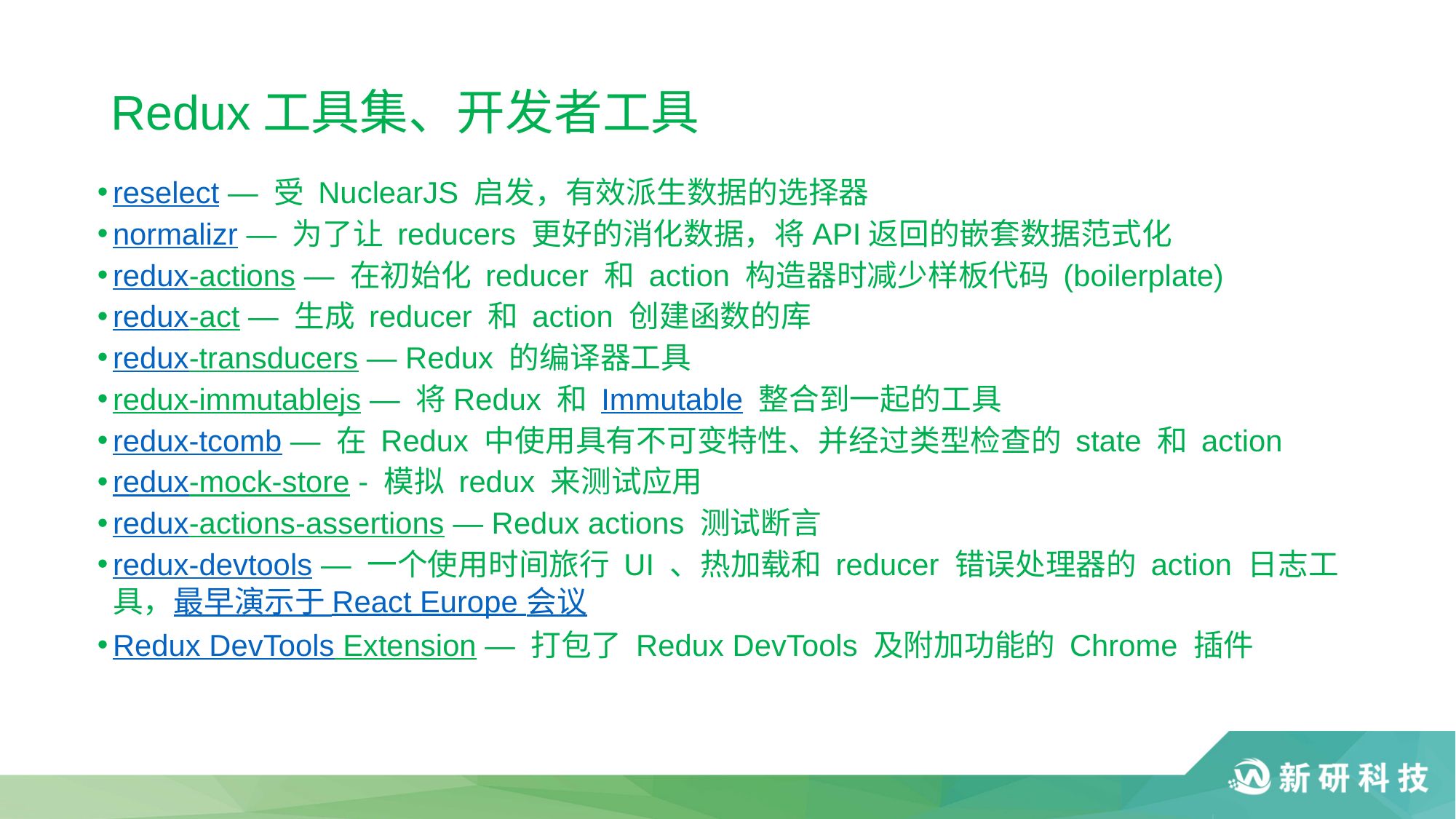

# Redux工具集、开发者工具
reselect — 受 NuclearJS 启发，有效派生数据的选择器
normalizr — 为了让 reducers 更好的消化数据，将API返回的嵌套数据范式化
redux-actions — 在初始化 reducer 和 action 构造器时减少样板代码 (boilerplate)
redux-act — 生成 reducer 和 action 创建函数的库
redux-transducers — Redux 的编译器工具
redux-immutablejs — 将Redux 和 Immutable 整合到一起的工具
redux-tcomb — 在 Redux 中使用具有不可变特性、并经过类型检查的 state 和 action
redux-mock-store - 模拟 redux 来测试应用
redux-actions-assertions — Redux actions 测试断言
redux-devtools — 一个使用时间旅行 UI 、热加载和 reducer 错误处理器的 action 日志工具，最早演示于 React Europe 会议
Redux DevTools Extension — 打包了 Redux DevTools 及附加功能的 Chrome 插件